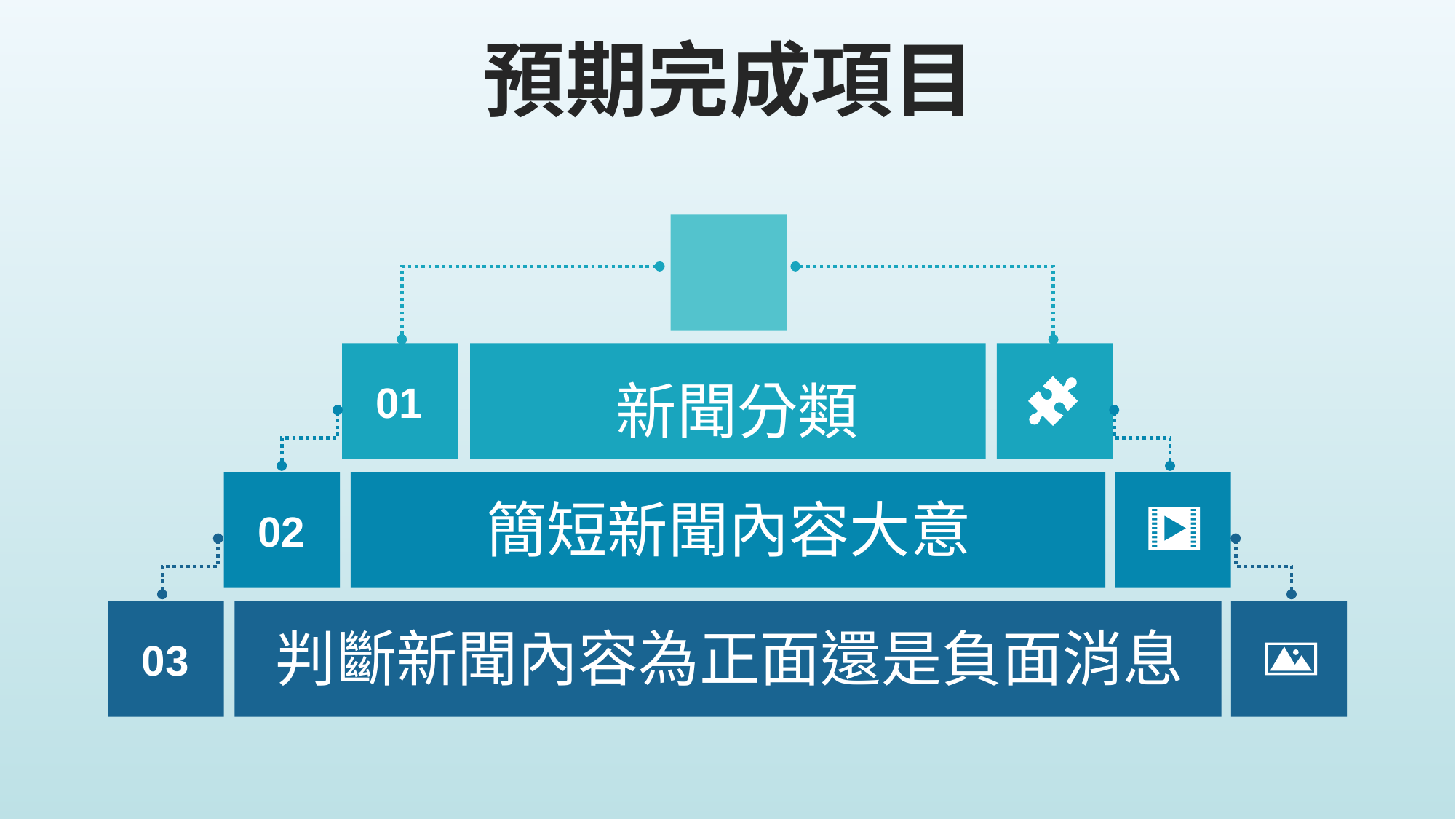

預期完成項目

新聞分類

01

簡短新聞內容大意
02

判斷新聞內容為正面還是負面消息
03